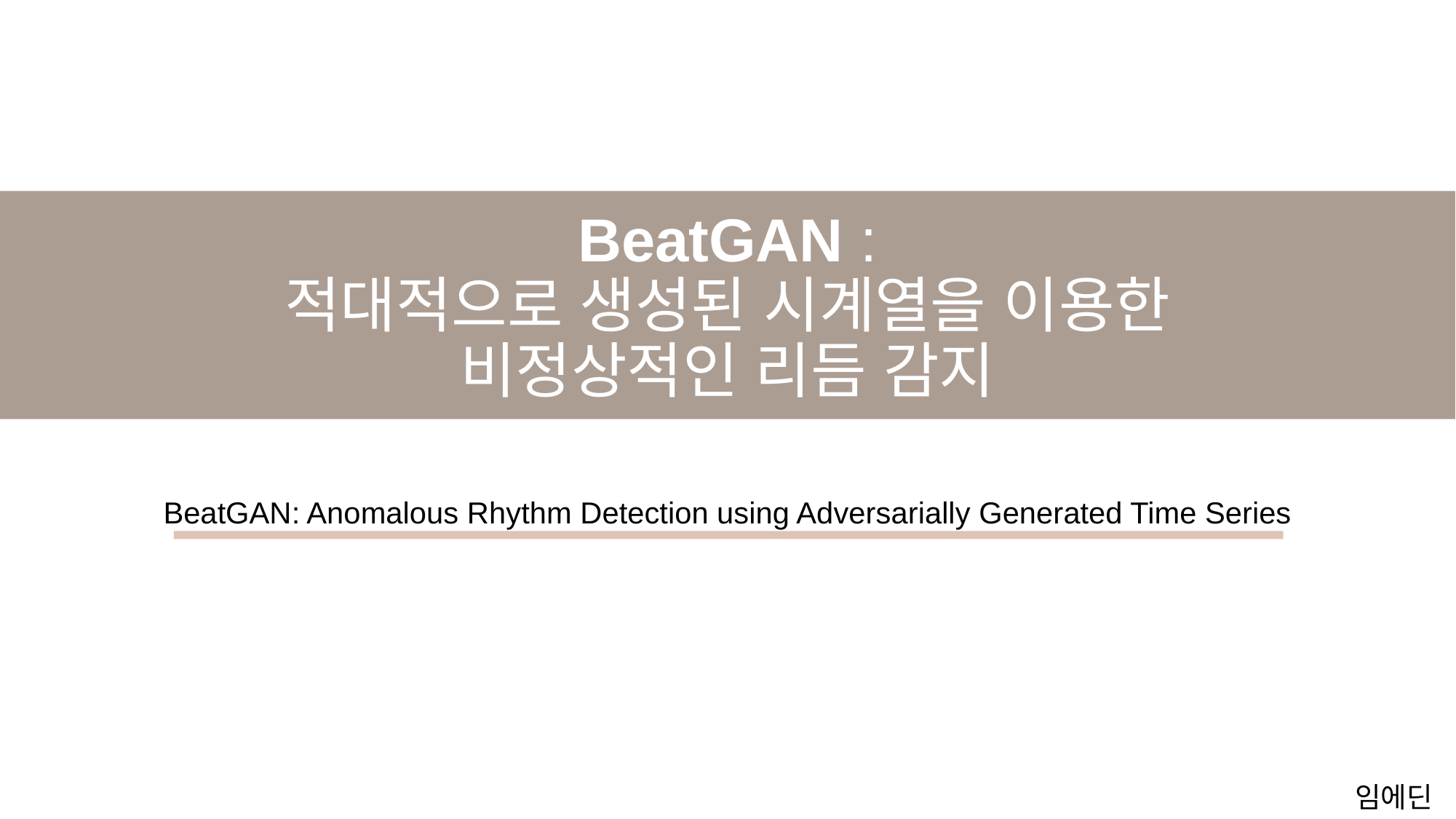

# BeatGAN : 적대적으로 생성된 시계열을 이용한 비정상적인 리듬 감지

BeatGAN: Anomalous Rhythm Detection using Adversarially Generated Time Series

임에딘